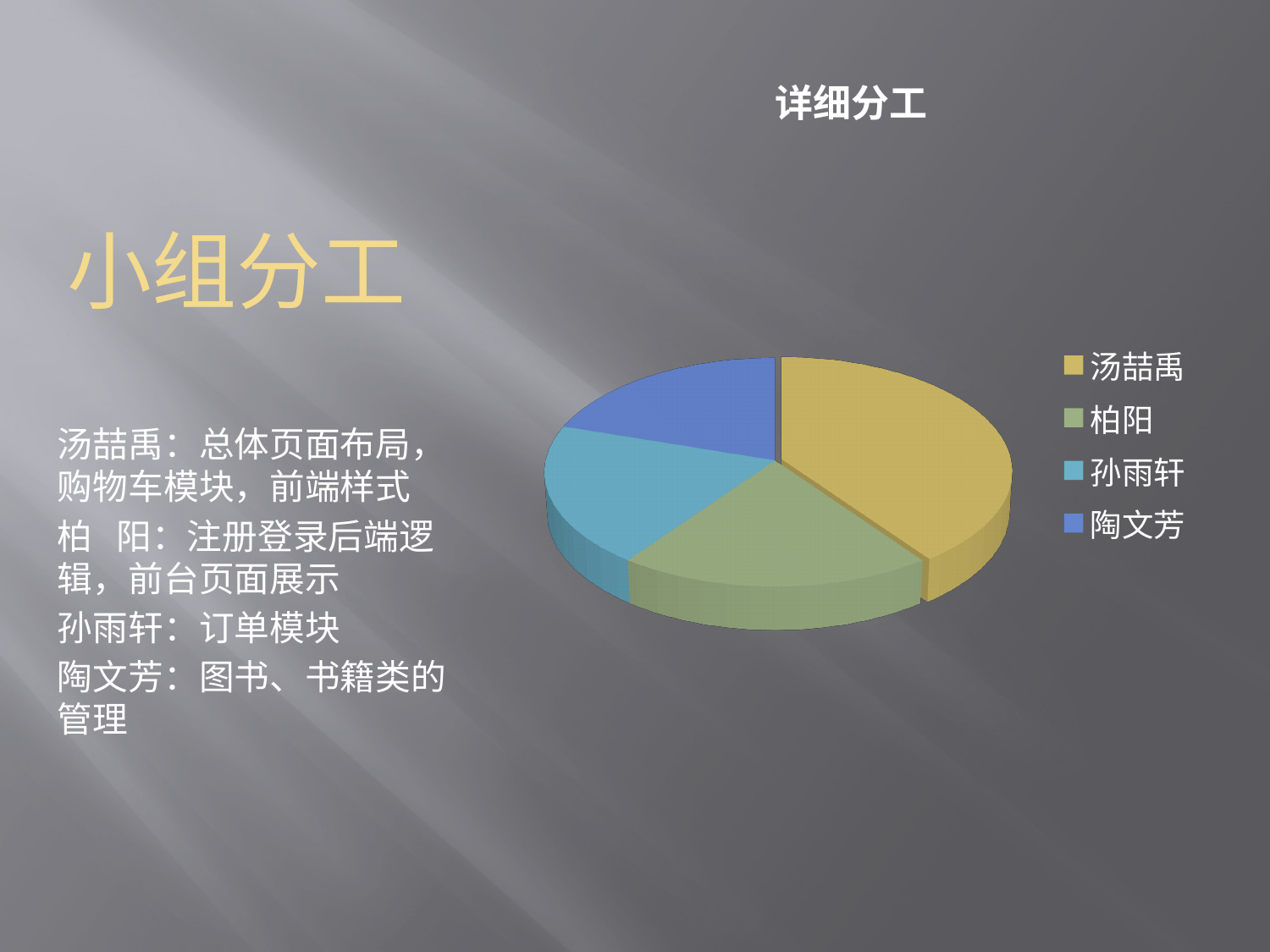

[unsupported chart]

# 小组分工
汤喆禹：总体页面布局，购物车模块，前端样式
柏   阳：注册登录后端逻辑，前台页面展示
孙雨轩：订单模块
陶文芳：图书、书籍类的管理